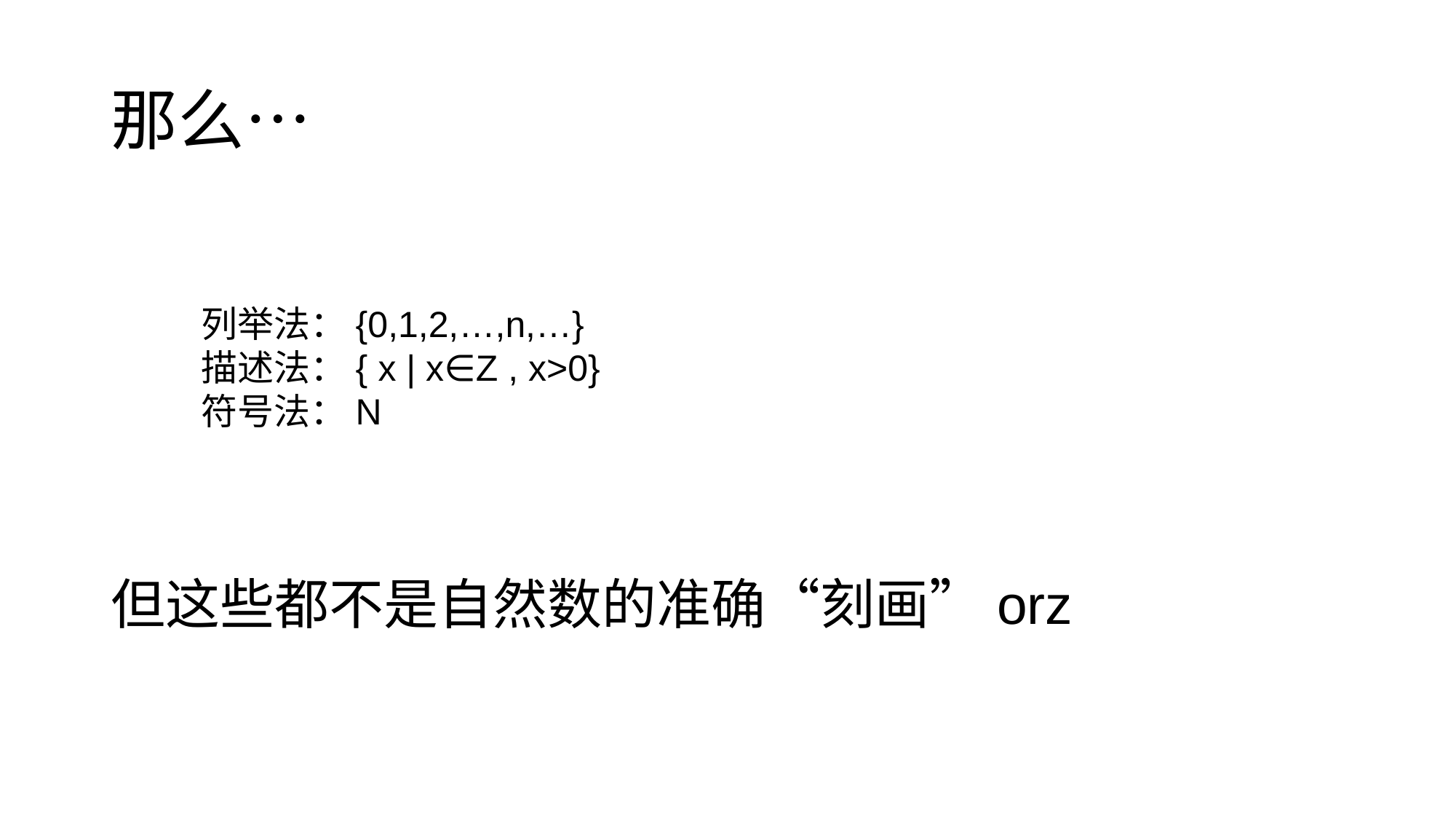

# 那么…
列举法：{0,1,2,…,n,…}
描述法：{ x | x∈Z , x>0}
符号法：N
但这些都不是自然数的准确“刻画”orz